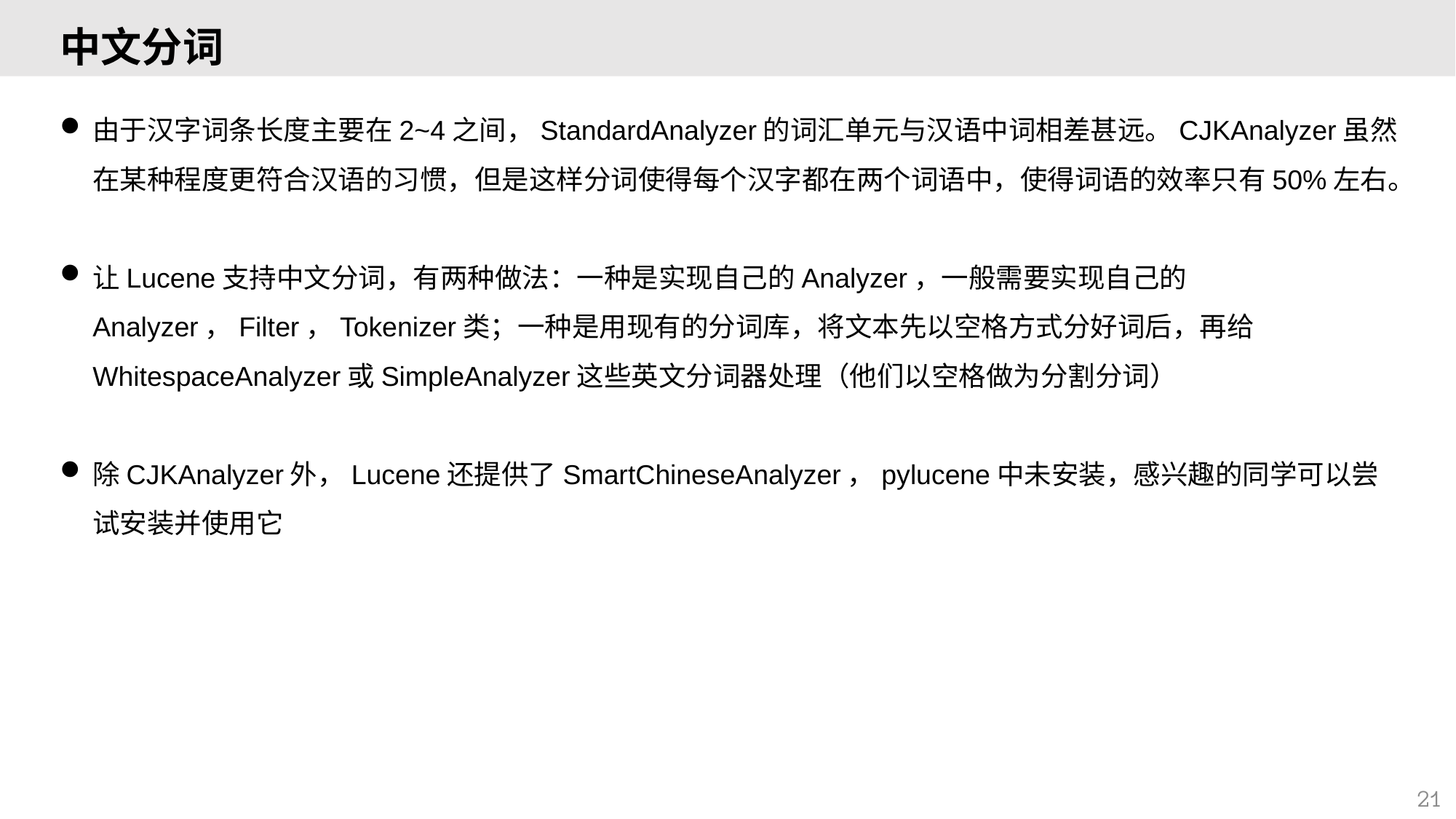

# 中文分词
由于汉字词条长度主要在2~4之间，StandardAnalyzer的词汇单元与汉语中词相差甚远。CJKAnalyzer虽然在某种程度更符合汉语的习惯，但是这样分词使得每个汉字都在两个词语中，使得词语的效率只有50%左右。

让Lucene支持中文分词，有两种做法：一种是实现自己的Analyzer，一般需要实现自己的Analyzer，Filter，Tokenizer类；一种是用现有的分词库，将文本先以空格方式分好词后，再给WhitespaceAnalyzer或SimpleAnalyzer这些英文分词器处理（他们以空格做为分割分词）

除CJKAnalyzer外，Lucene还提供了SmartChineseAnalyzer，pylucene中未安装，感兴趣的同学可以尝试安装并使用它
21